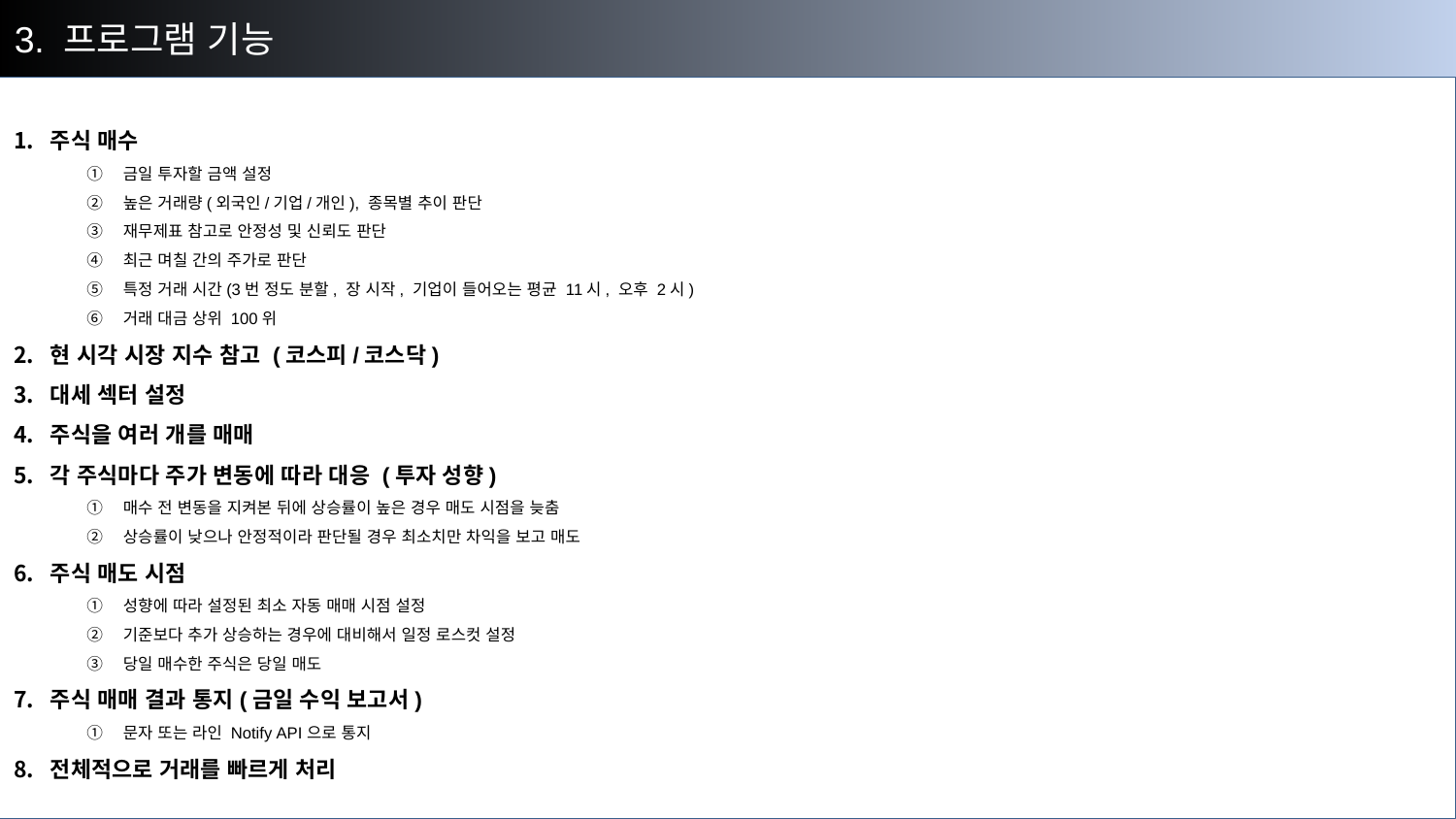

3. 프로그램 기능
주식 매수
금일 투자할 금액 설정
높은 거래량(외국인/기업/개인), 종목별 추이 판단
재무제표 참고로 안정성 및 신뢰도 판단
최근 며칠 간의 주가로 판단
특정 거래 시간(3번 정도 분할, 장 시작, 기업이 들어오는 평균 11시, 오후 2시)
거래 대금 상위 100위
현 시각 시장 지수 참고 (코스피/코스닥)
대세 섹터 설정
주식을 여러 개를 매매
각 주식마다 주가 변동에 따라 대응 (투자 성향)
매수 전 변동을 지켜본 뒤에 상승률이 높은 경우 매도 시점을 늦춤
상승률이 낮으나 안정적이라 판단될 경우 최소치만 차익을 보고 매도
주식 매도 시점
성향에 따라 설정된 최소 자동 매매 시점 설정
기준보다 추가 상승하는 경우에 대비해서 일정 로스컷 설정
당일 매수한 주식은 당일 매도
주식 매매 결과 통지(금일 수익 보고서)
문자 또는 라인 Notify API으로 통지
전체적으로 거래를 빠르게 처리